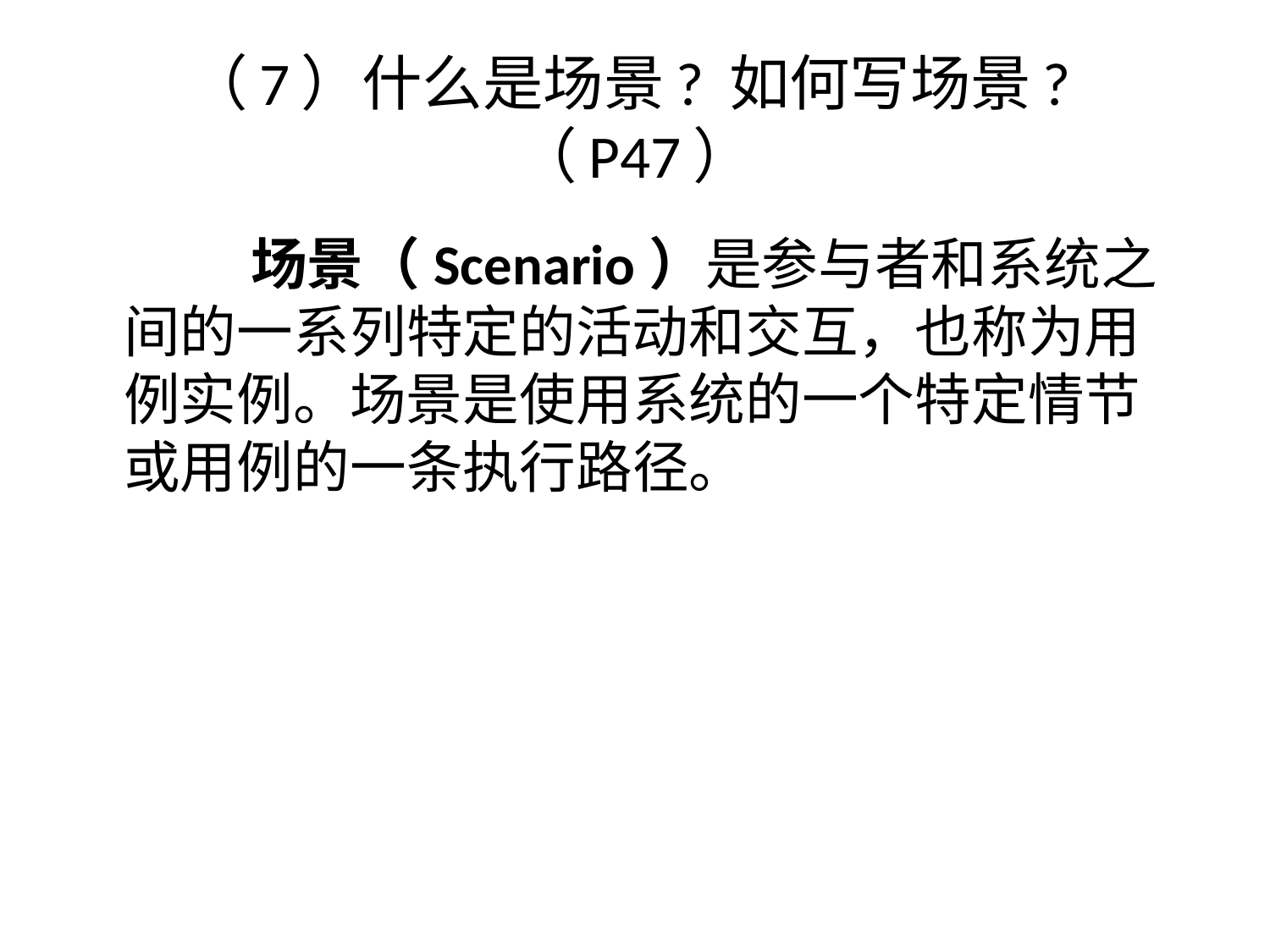

# （7）什么是场景? 如何写场景?（P47）
		场景（Scenario）是参与者和系统之间的一系列特定的活动和交互，也称为用例实例。场景是使用系统的一个特定情节或用例的一条执行路径。